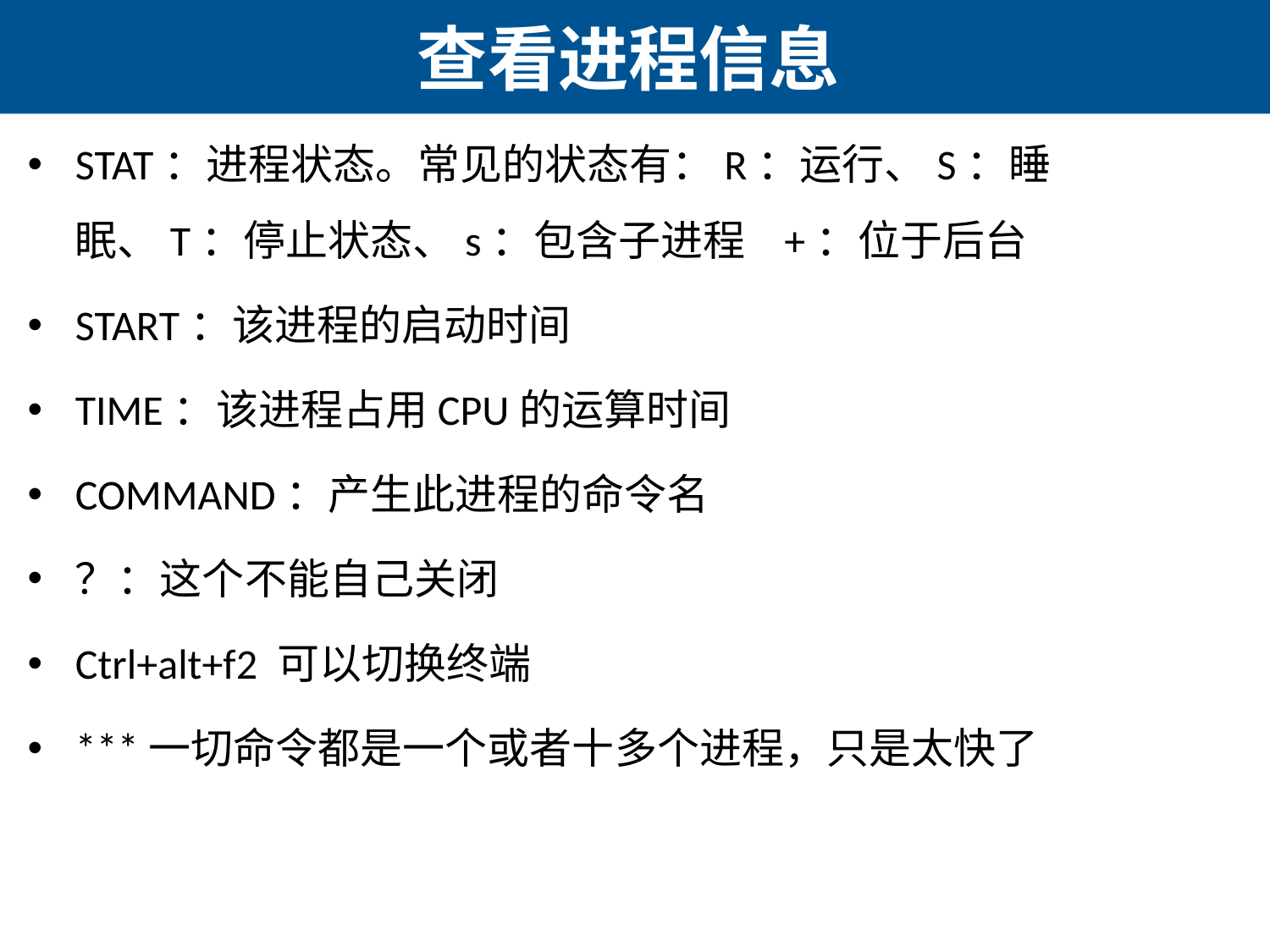

# 查看进程信息
STAT：进程状态。常见的状态有：R：运行、S：睡眠、T：停止状态、s：包含子进程   +：位于后台
START：该进程的启动时间
TIME：该进程占用CPU的运算时间
COMMAND：产生此进程的命令名
？：这个不能自己关闭
Ctrl+alt+f2 可以切换终端
***一切命令都是一个或者十多个进程，只是太快了